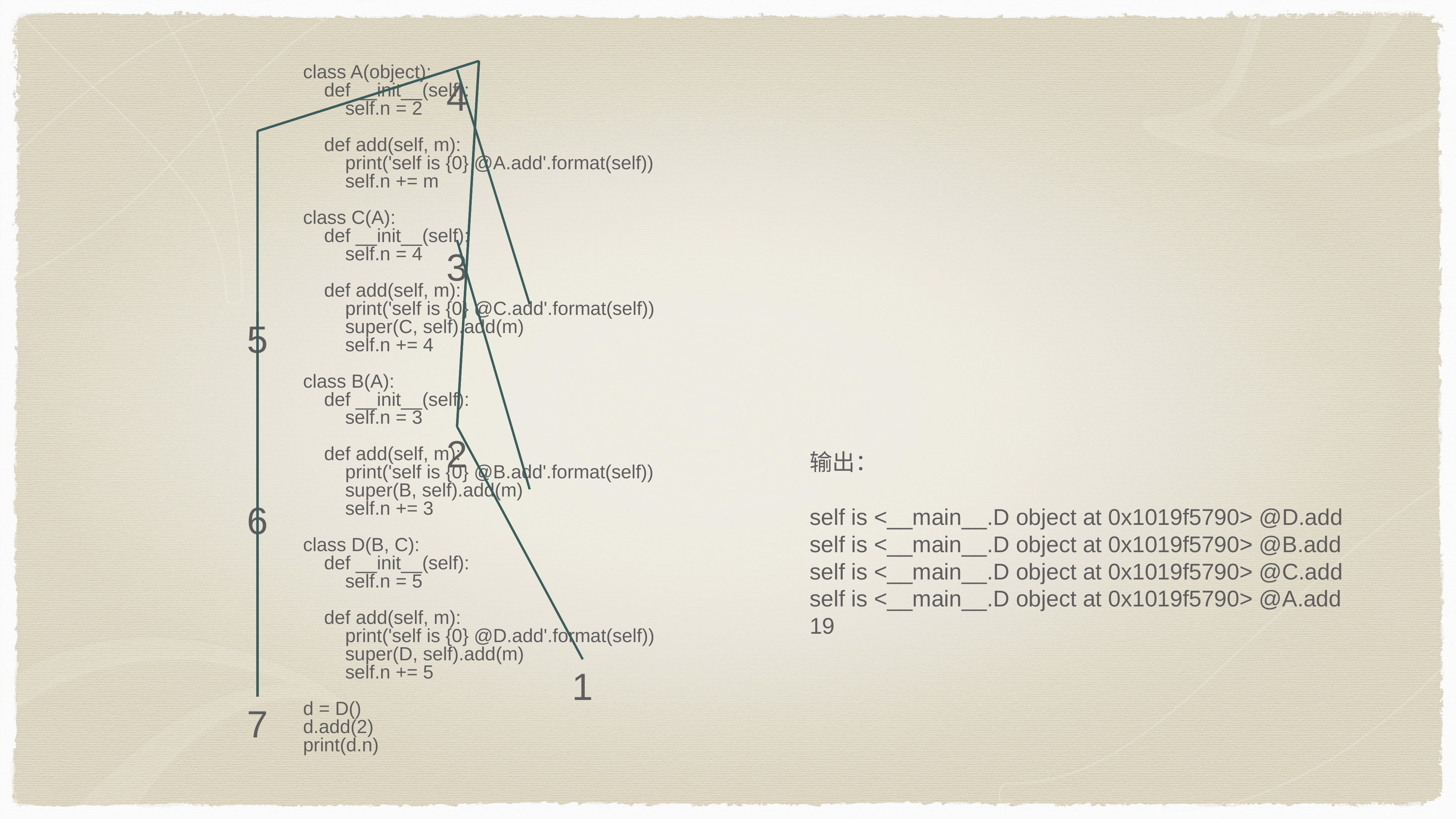

class A(object):
    def __init__(self):
        self.n = 2

    def add(self, m):
        print('self is {0} @A.add'.format(self))
        self.n += m

class C(A):
    def __init__(self):
        self.n = 4

    def add(self, m):
        print('self is {0} @C.add'.format(self))
        super(C, self).add(m)
        self.n += 4

class B(A):
    def __init__(self):
        self.n = 3

    def add(self, m):
        print('self is {0} @B.add'.format(self))
        super(B, self).add(m)
        self.n += 3

class D(B, C):
    def __init__(self):
        self.n = 5

    def add(self, m):
        print('self is {0} @D.add'.format(self))
        super(D, self).add(m)
        self.n += 5

d = D()
d.add(2)
print(d.n)
4

3

5
2
输出：

self is <__main__.D object at 0x1019f5790> @D.add
self is <__main__.D object at 0x1019f5790> @B.add
self is <__main__.D object at 0x1019f5790> @C.add
self is <__main__.D object at 0x1019f5790> @A.add
19

6
1
7